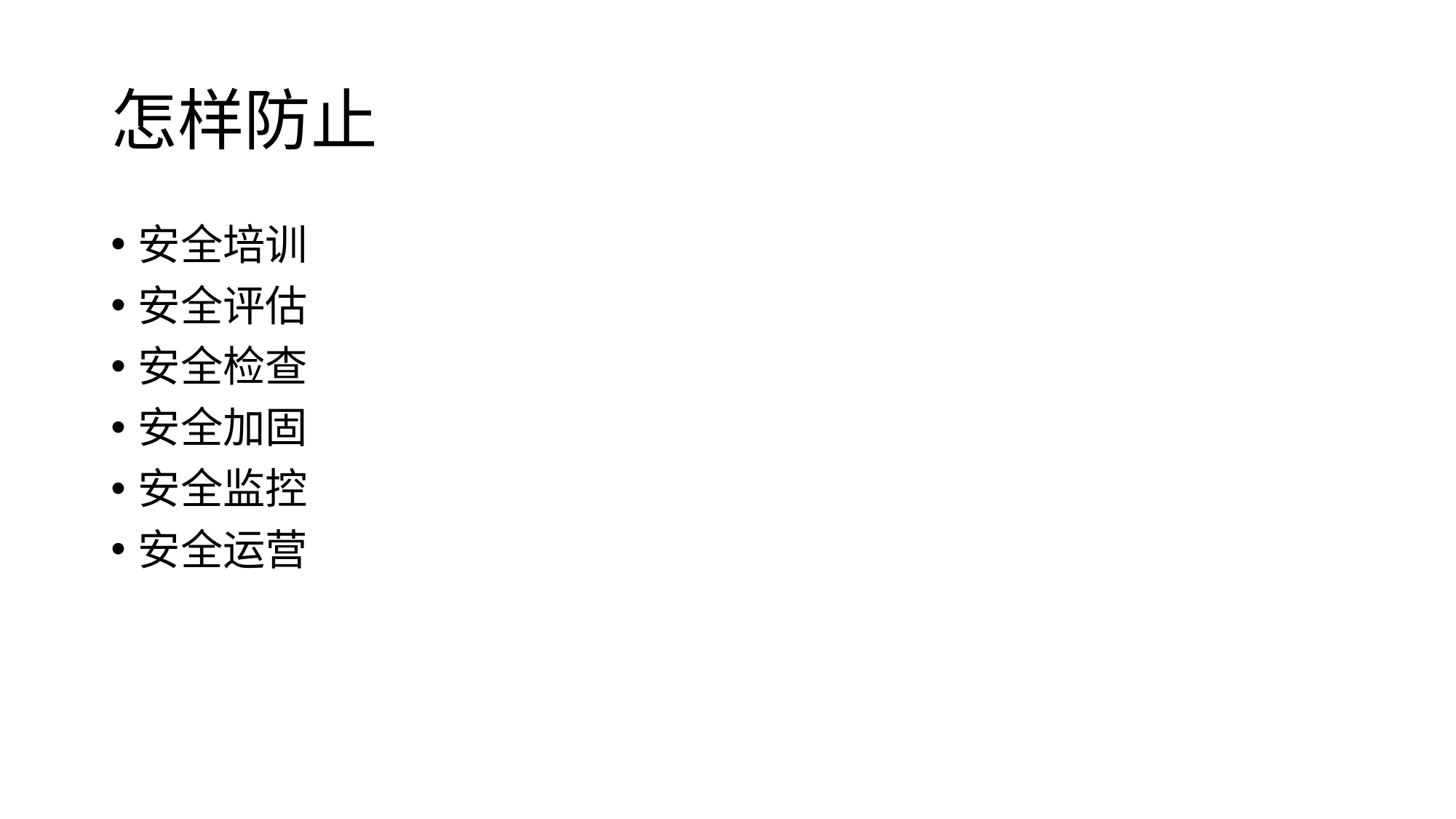

# 怎样防止
安全培训
安全评估
安全检查
安全加固
安全监控
安全运营